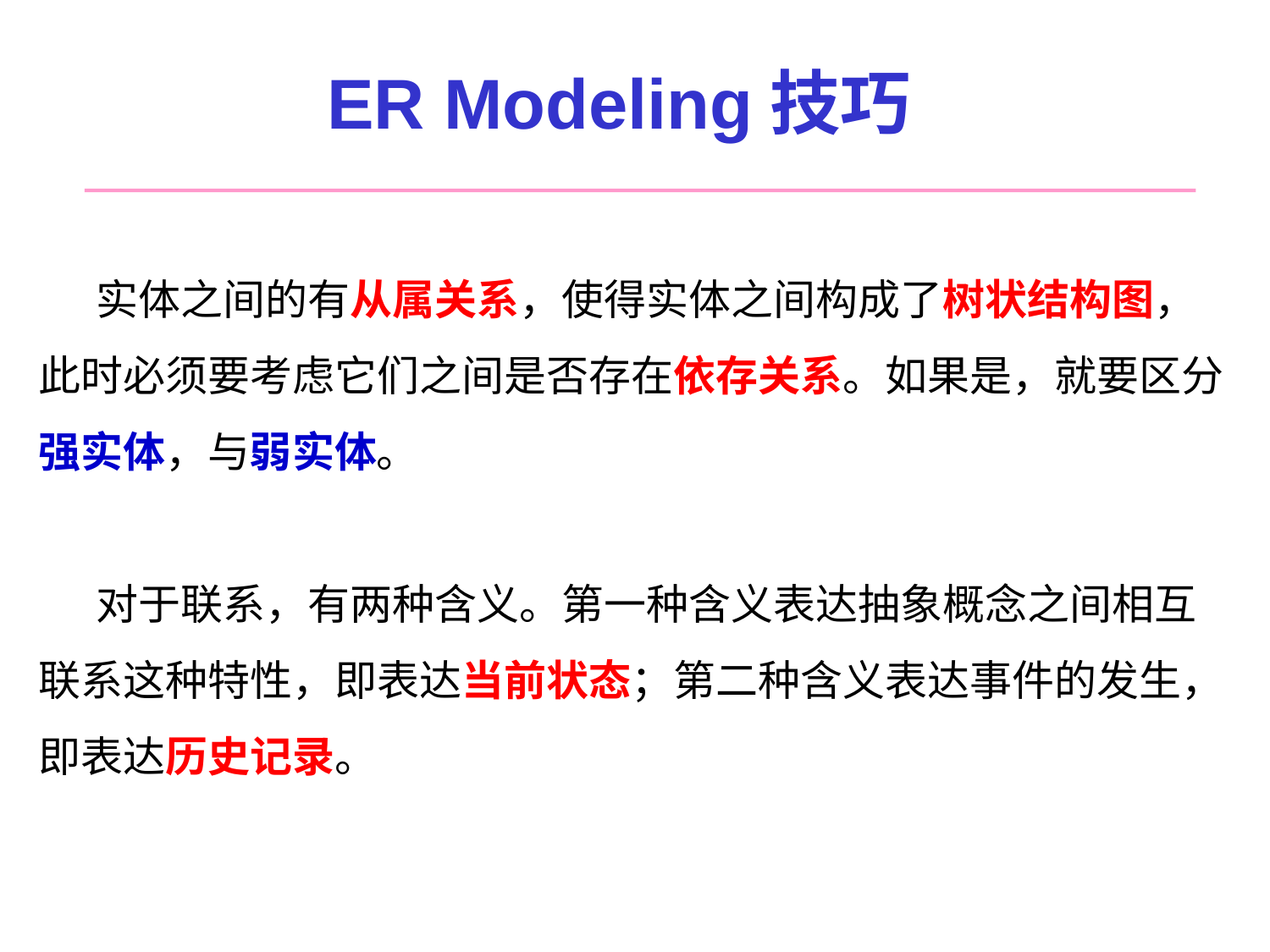

# ER Modeling技巧
实体之间的有从属关系，使得实体之间构成了树状结构图，此时必须要考虑它们之间是否存在依存关系。如果是，就要区分强实体，与弱实体。

对于联系，有两种含义。第一种含义表达抽象概念之间相互联系这种特性，即表达当前状态；第二种含义表达事件的发生，即表达历史记录。